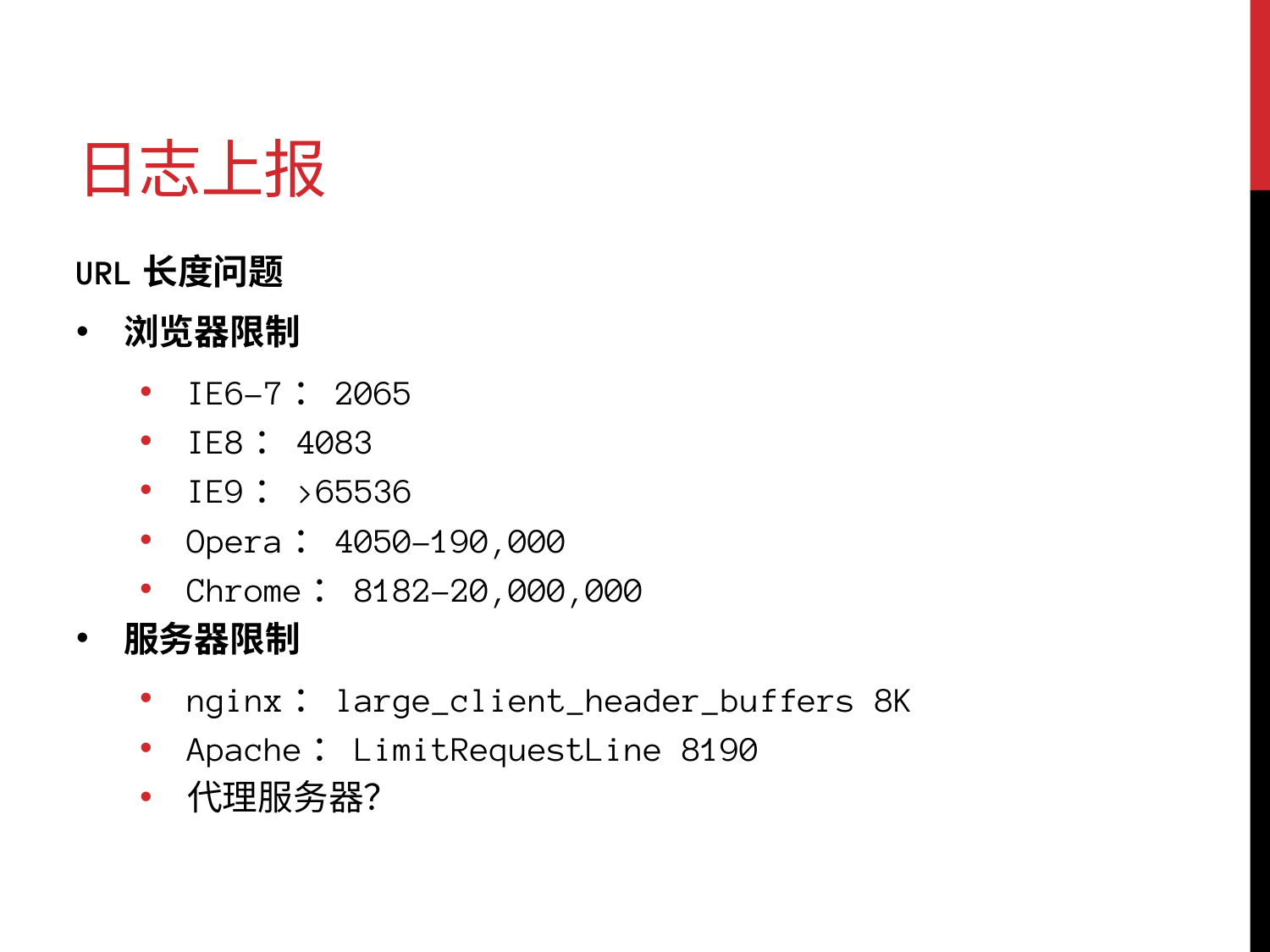

# 日志上报
URL长度问题
浏览器限制
IE6-7：2065
IE8：4083
IE9：>65536
Opera：4050-190,000
Chrome：8182-20,000,000
服务器限制
nginx：large_client_header_buffers 8K
Apache：LimitRequestLine 8190
代理服务器？